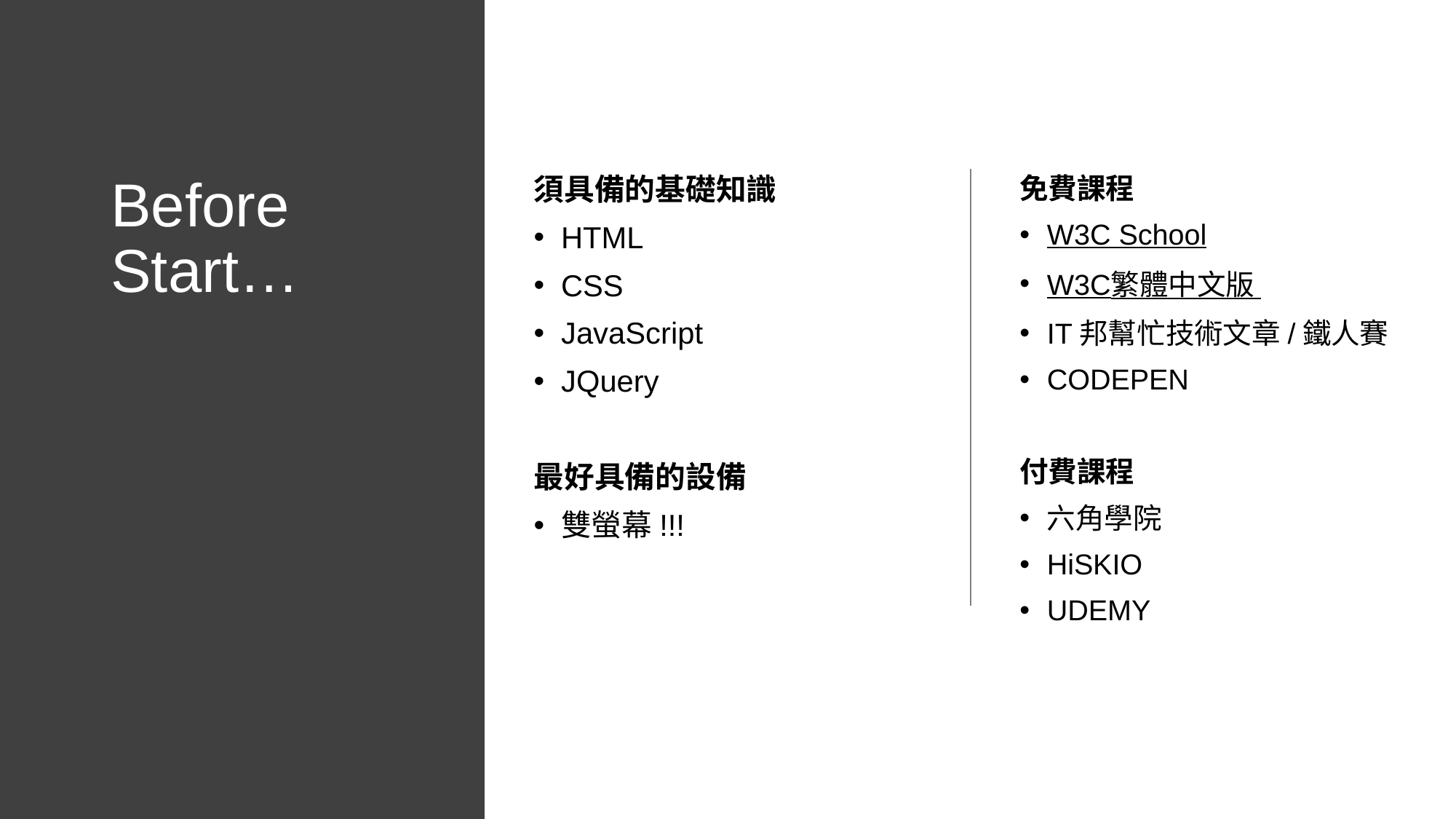

# Before Start…
須具備的基礎知識
HTML
CSS
JavaScript
JQuery

最好具備的設備
雙螢幕!!!
免費課程
W3C School
W3C繁體中文版
IT邦幫忙技術文章/鐵人賽
CODEPEN

付費課程
六角學院
HiSKIO
UDEMY